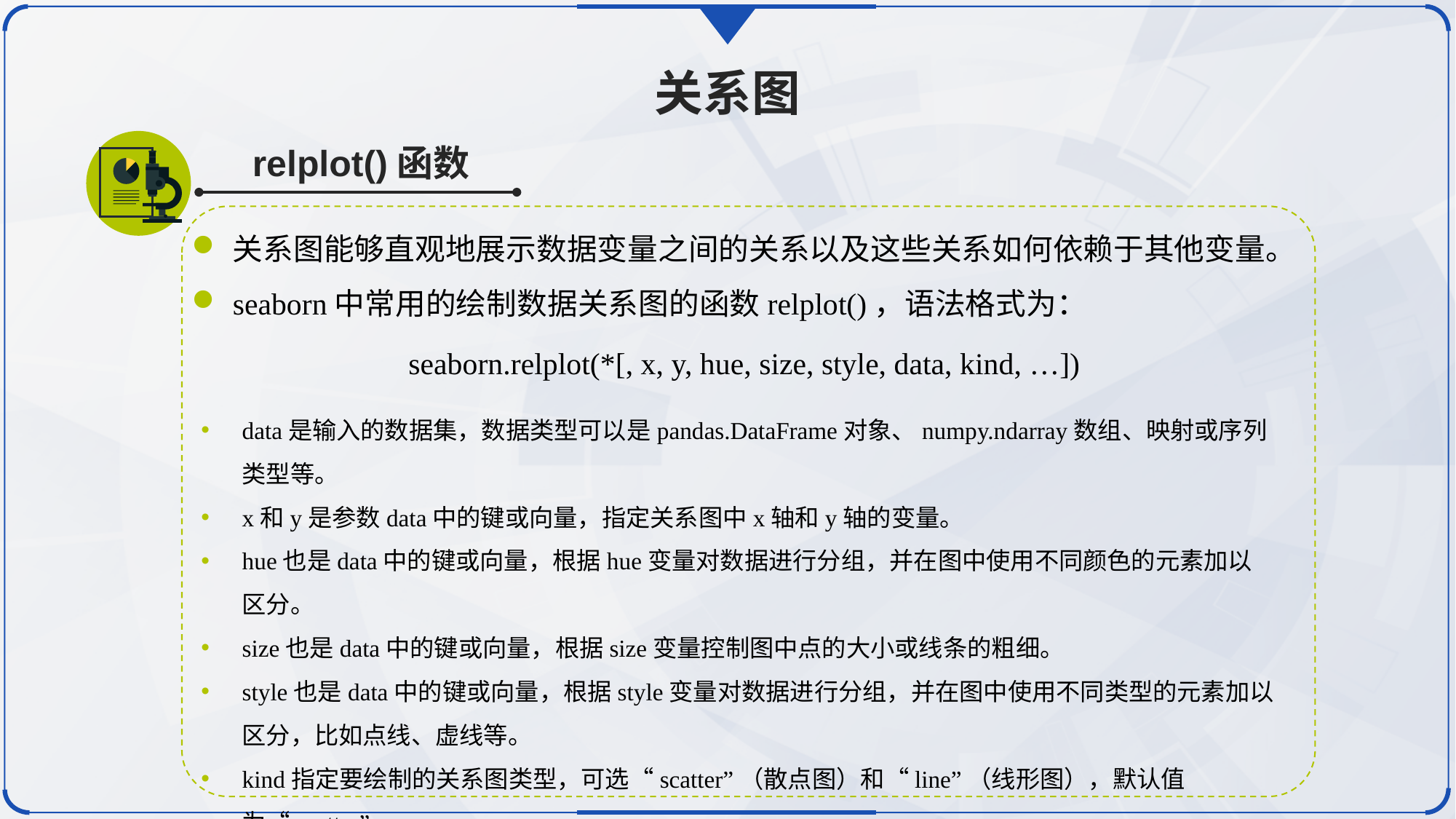

关系图

relplot()函数

关系图能够直观地展示数据变量之间的关系以及这些关系如何依赖于其他变量。
seaborn中常用的绘制数据关系图的函数relplot()，语法格式为：
seaborn.relplot(*[, x, y, hue, size, style, data, kind, …])
data是输入的数据集，数据类型可以是pandas.DataFrame对象、numpy.ndarray数组、映射或序列类型等。
x和y是参数data中的键或向量，指定关系图中x轴和y轴的变量。
hue也是data中的键或向量，根据hue变量对数据进行分组，并在图中使用不同颜色的元素加以区分。
size也是data中的键或向量，根据size变量控制图中点的大小或线条的粗细。
style也是data中的键或向量，根据style变量对数据进行分组，并在图中使用不同类型的元素加以区分，比如点线、虚线等。
kind指定要绘制的关系图类型，可选“scatter”（散点图）和“line”（线形图），默认值为“scatter”。